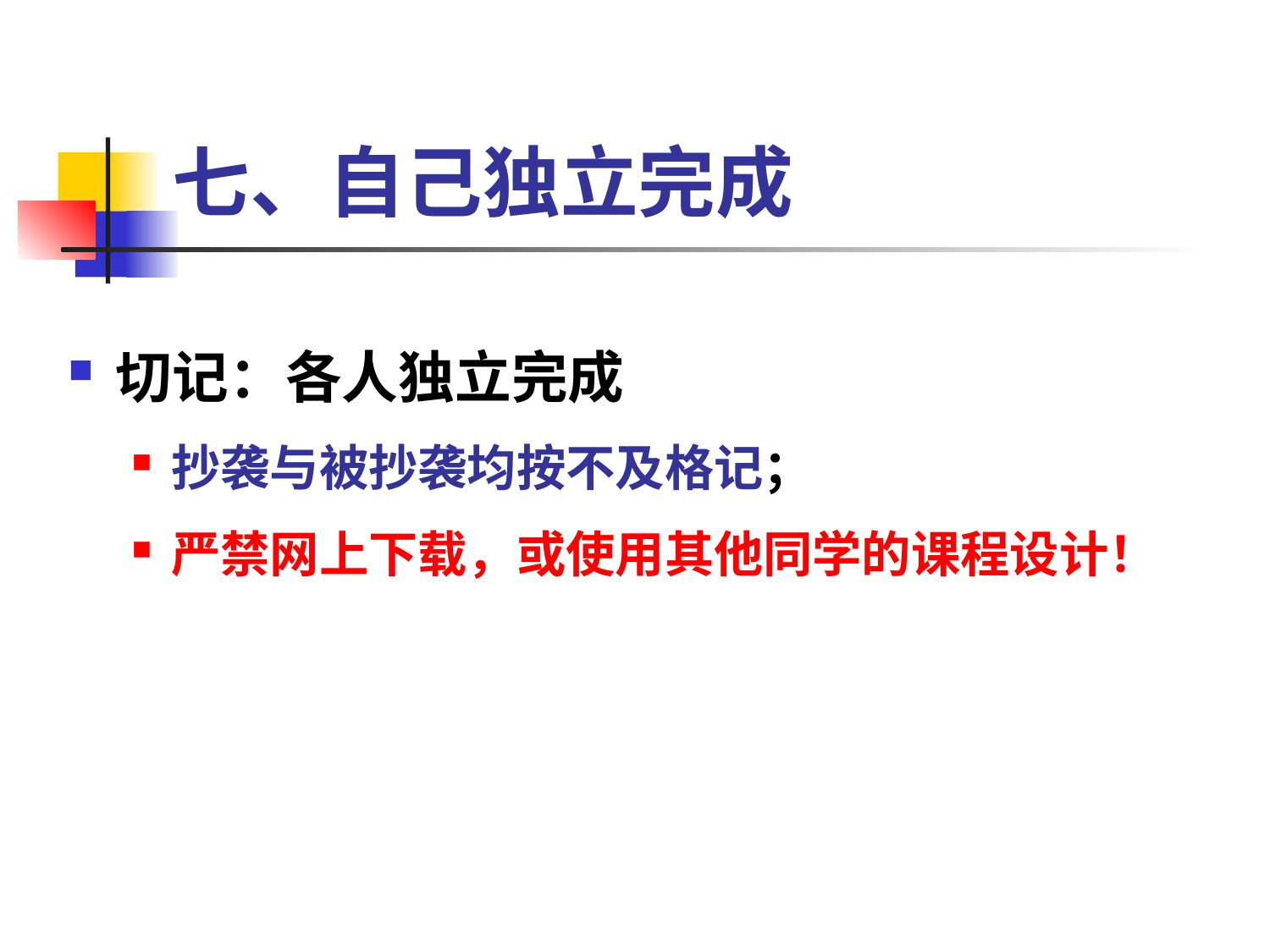

# 七、自己独立完成
切记：各人独立完成
抄袭与被抄袭均按不及格记；
严禁网上下载，或使用其他同学的课程设计！
14